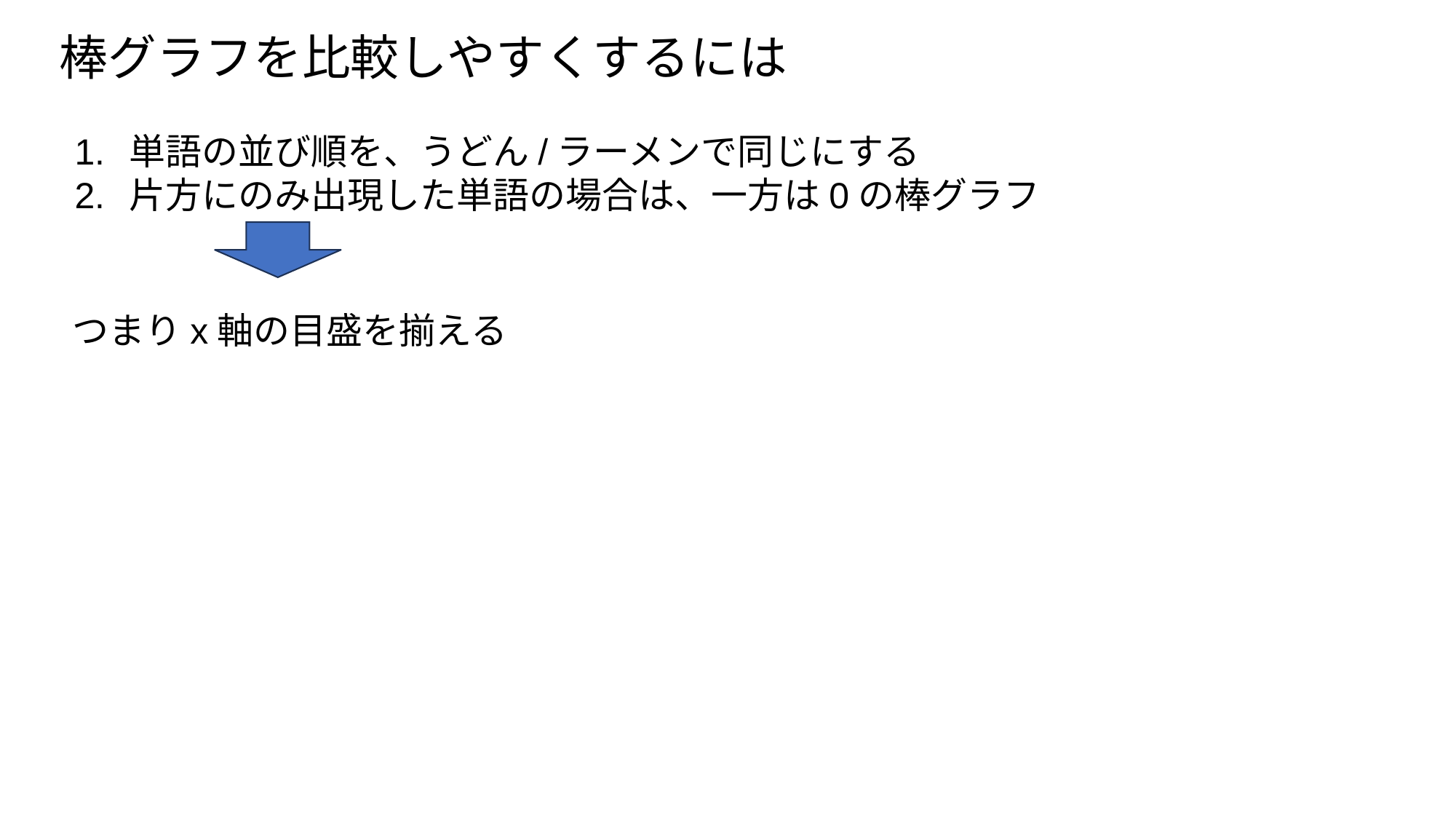

棒グラフを比較しやすくするには
単語の並び順を、うどん/ラーメンで同じにする
片方にのみ出現した単語の場合は、一方は0の棒グラフ

つまりx軸の目盛を揃える